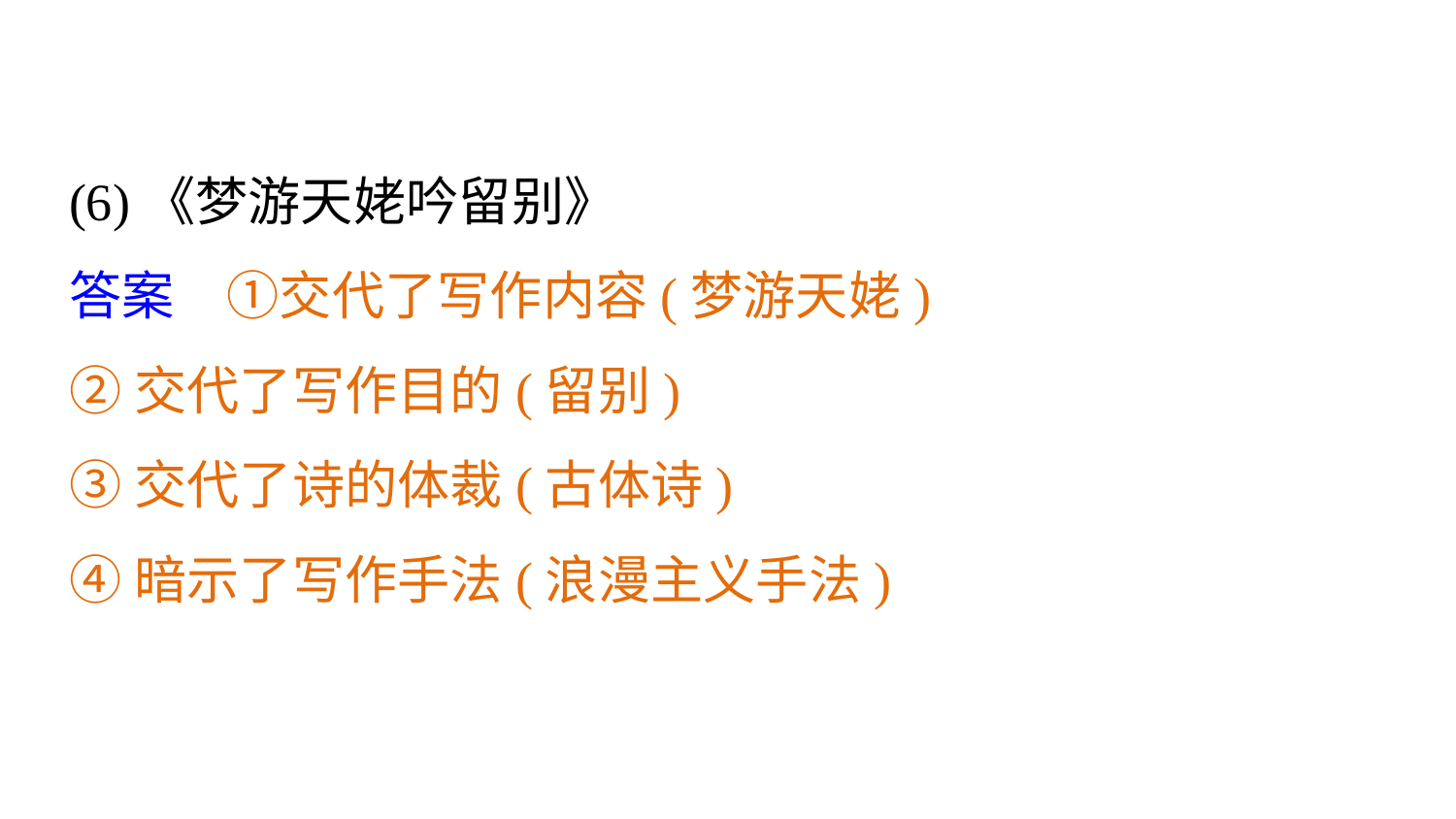

(6)《梦游天姥吟留别》
答案　①交代了写作内容(梦游天姥)
②交代了写作目的(留别)
③交代了诗的体裁(古体诗)
④暗示了写作手法(浪漫主义手法)